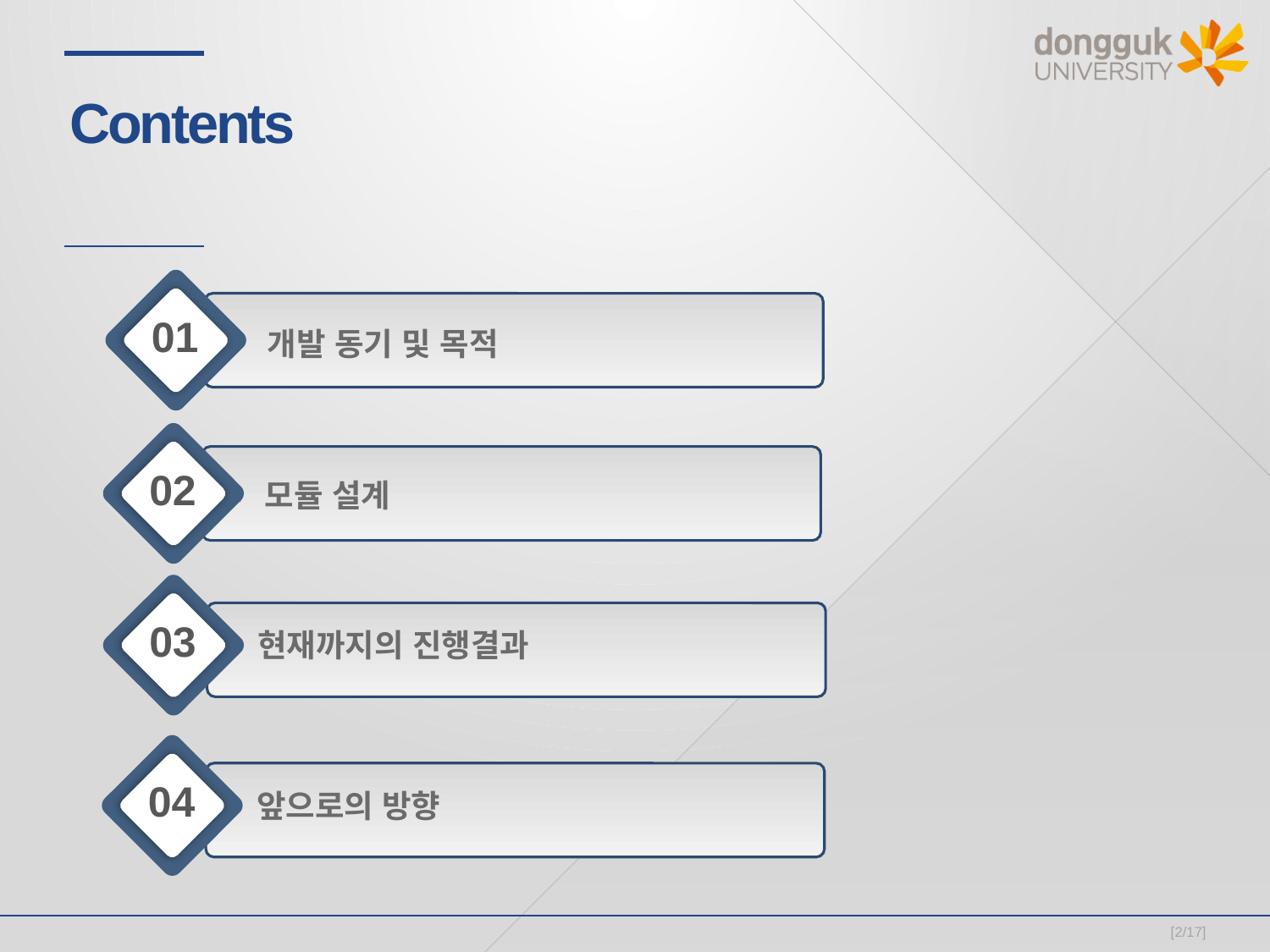

01
개발 동기 및 목적

ㄴ
02

모듈 설계

03
현재까지의 진행결과

04
앞으로의 방향

[2/17]